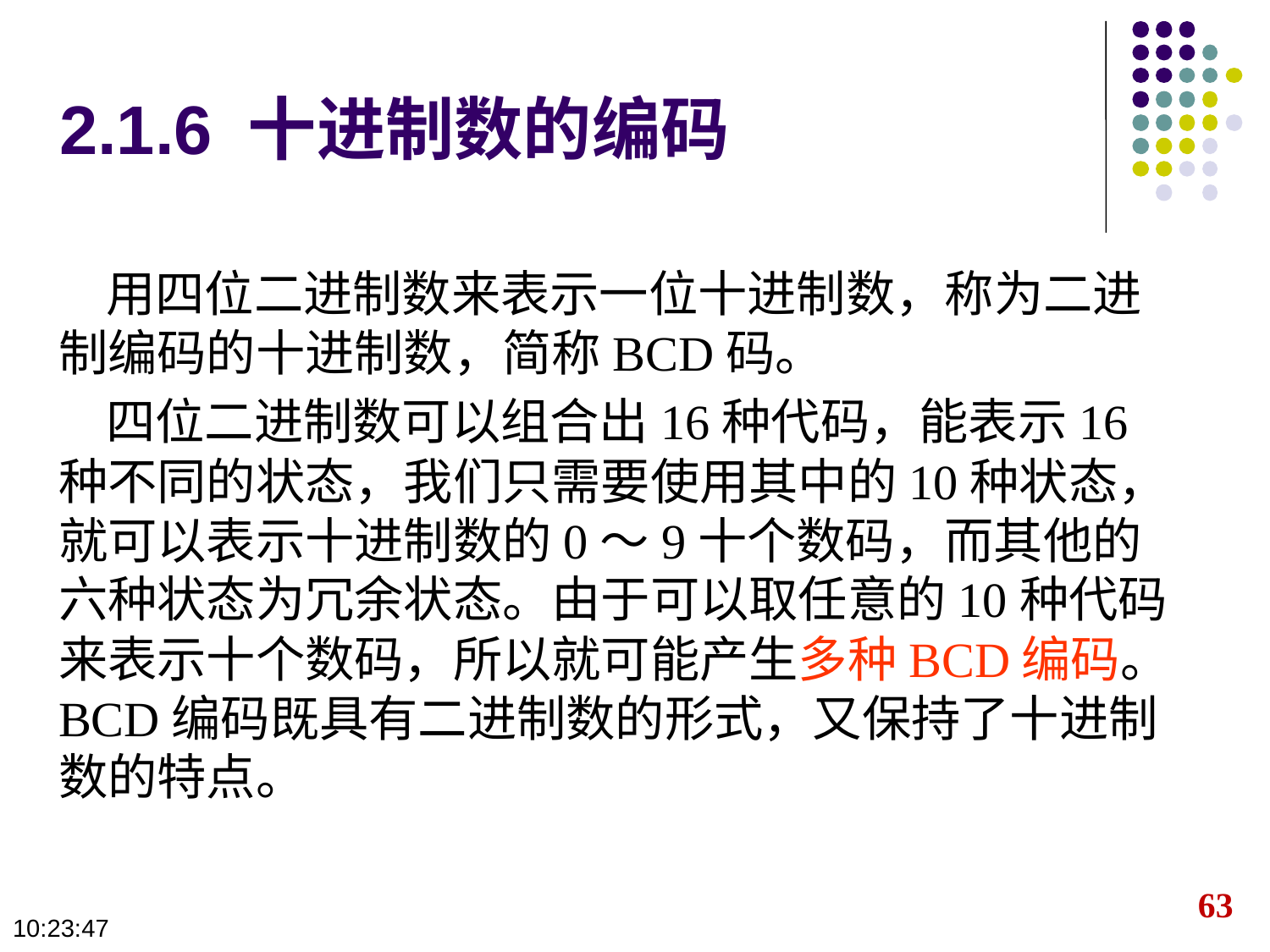

2.1.6 十进制数的编码
用四位二进制数来表示一位十进制数，称为二进制编码的十进制数，简称BCD码。
四位二进制数可以组合出16种代码，能表示16种不同的状态，我们只需要使用其中的10种状态，就可以表示十进制数的0～9十个数码，而其他的六种状态为冗余状态。由于可以取任意的10种代码来表示十个数码，所以就可能产生多种BCD编码。BCD编码既具有二进制数的形式，又保持了十进制数的特点。
63
10:23:47